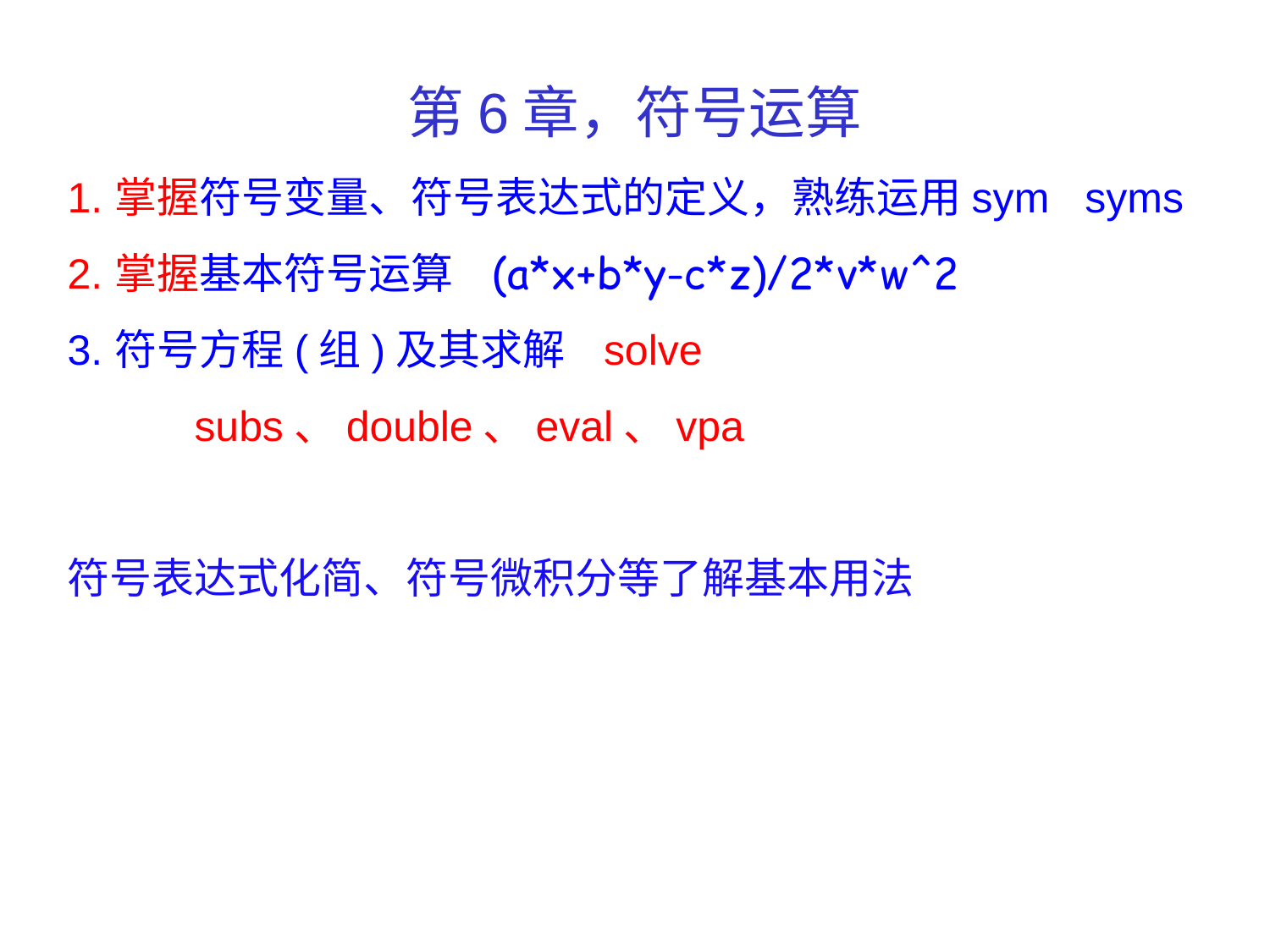

第6章，符号运算
掌握符号变量、符号表达式的定义，熟练运用sym   syms
掌握基本符号运算   (a*x+b*y-c*z)/2*v*w^2
符号方程(组)及其求解   solve
	subs、double、eval、vpa

符号表达式化简、符号微积分等了解基本用法